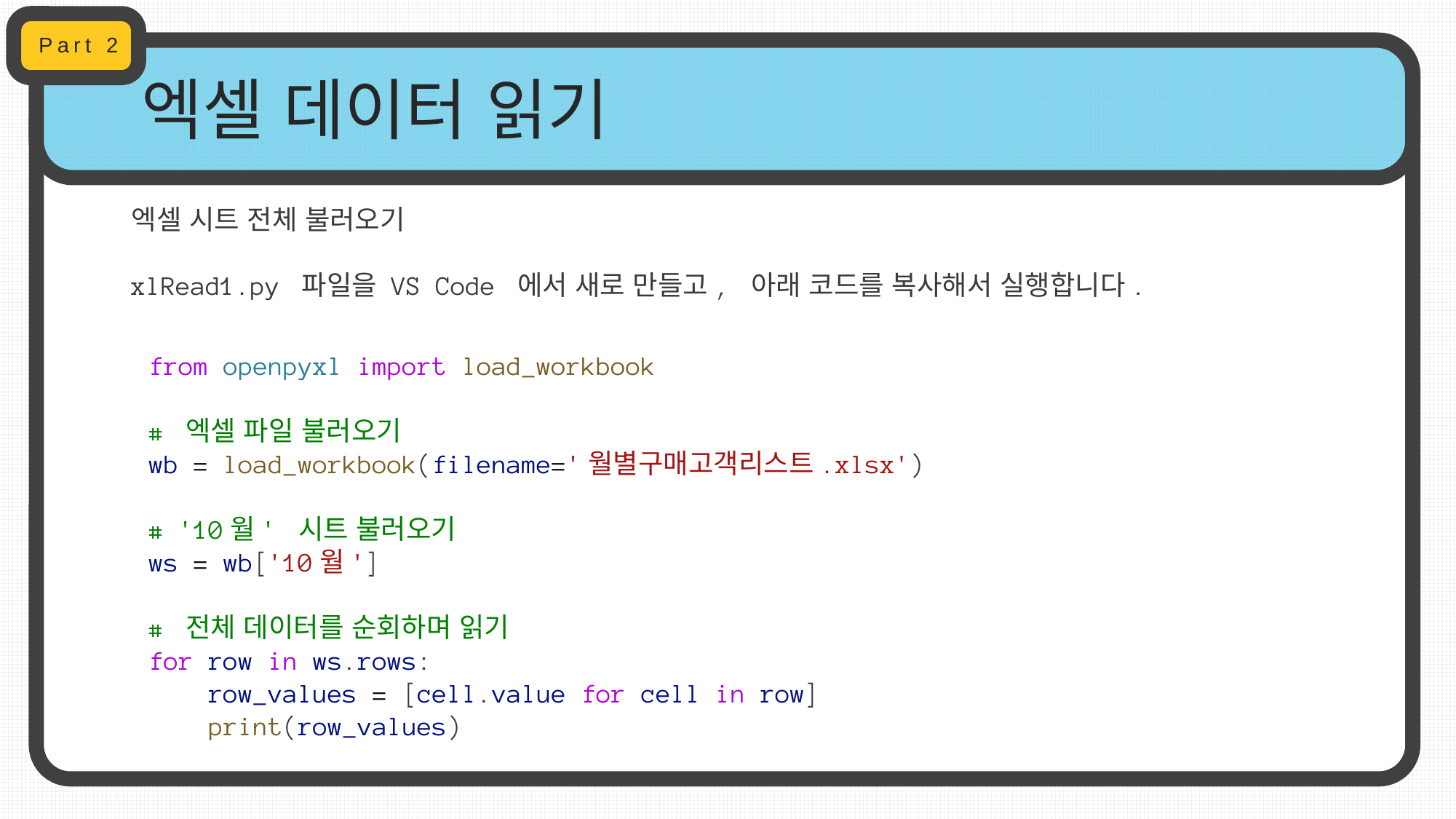

Part 2

엑셀 데이터 읽기

엑셀 시트 전체 불러오기

xlRead1.py 파일을 VS Code 에서 새로 만들고, 아래 코드를 복사해서 실행합니다.
from openpyxl import load_workbook
# 엑셀 파일 불러오기
wb = load_workbook(filename='월별구매고객리스트.xlsx')
# '10월' 시트 불러오기
ws = wb['10월']
# 전체 데이터를 순회하며 읽기
for row in ws.rows:
    row_values = [cell.value for cell in row]
    print(row_values)